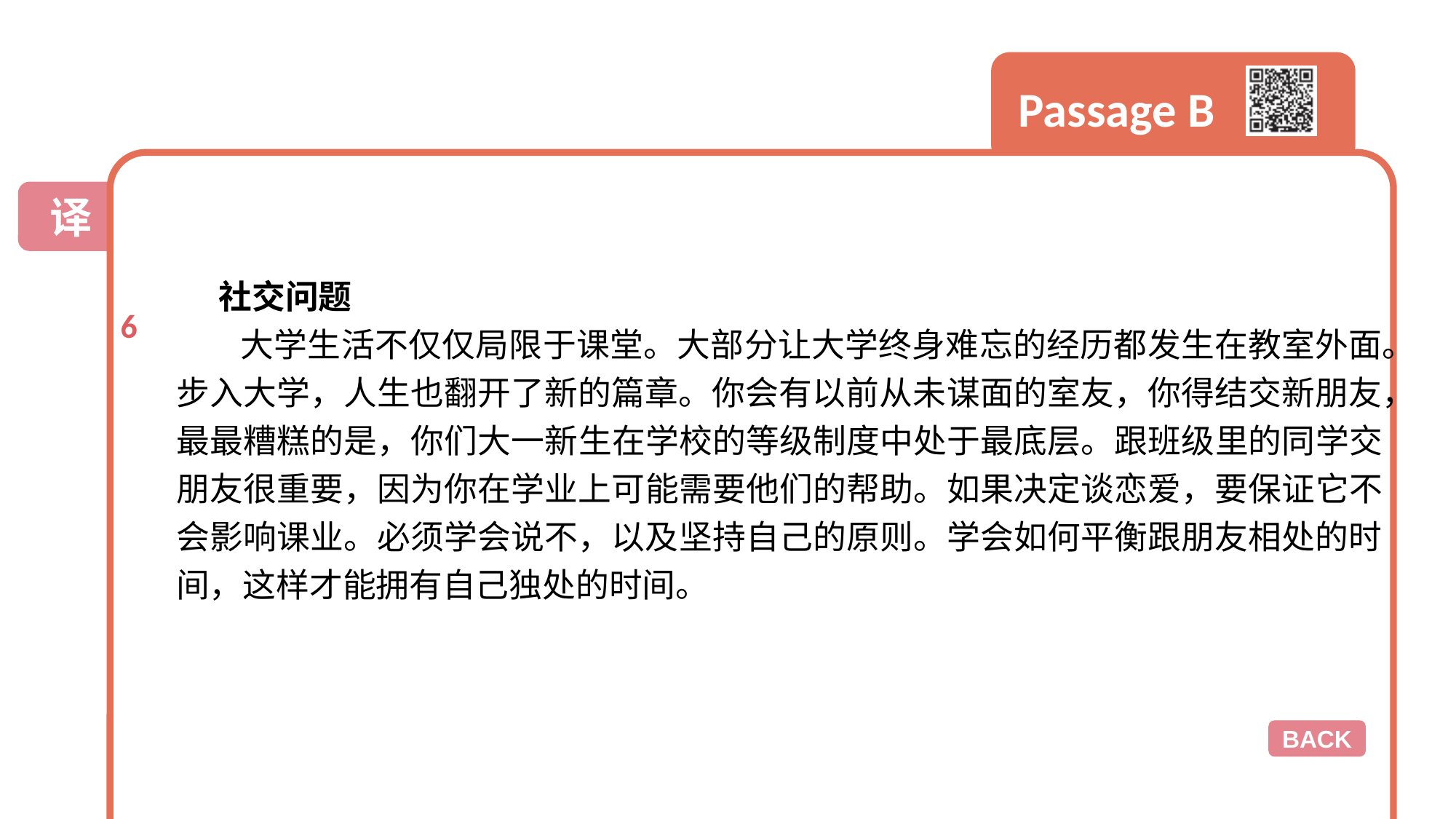

社交问题
大学生活不仅仅局限于课堂。大部分让大学终身难忘的经历都发生在教室外面。步入大学，人生也翻开了新的篇章。你会有以前从未谋面的室友，你得结交新朋友，最最糟糕的是，你们大一新生在学校的等级制度中处于最底层。跟班级里的同学交朋友很重要，因为你在学业上可能需要他们的帮助。如果决定谈恋爱，要保证它不会影响课业。必须学会说不，以及坚持自己的原则。学会如何平衡跟朋友相处的时间，这样才能拥有自己独处的时间。

6

BACK